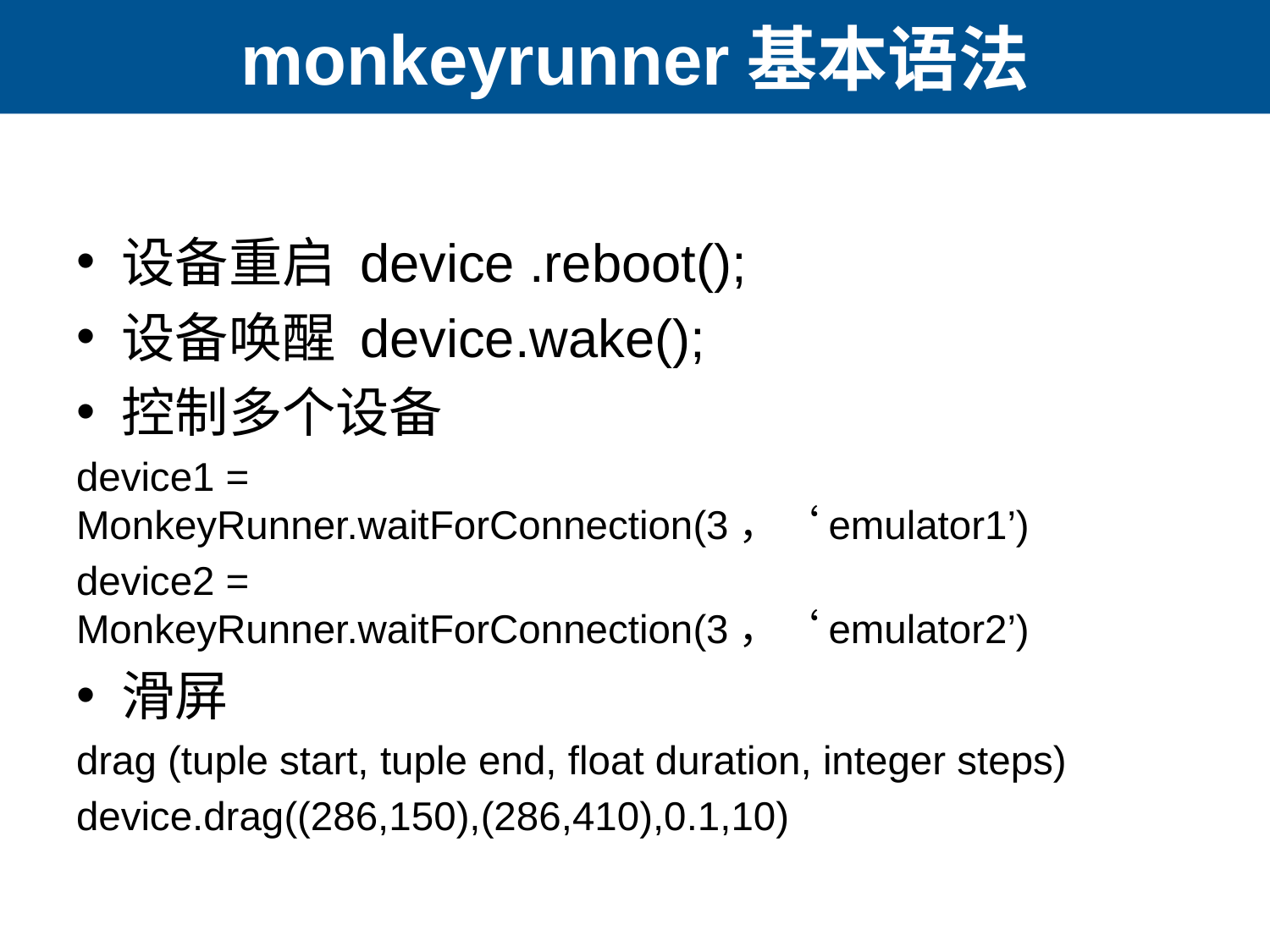

# monkeyrunner基本语法
设备重启 device .reboot();
设备唤醒 device.wake();
控制多个设备
device1 = MonkeyRunner.waitForConnection(3，‘emulator1’)
device2 = MonkeyRunner.waitForConnection(3，‘emulator2’)
滑屏
drag (tuple start, tuple end, float duration, integer steps)
device.drag((286,150),(286,410),0.1,10)